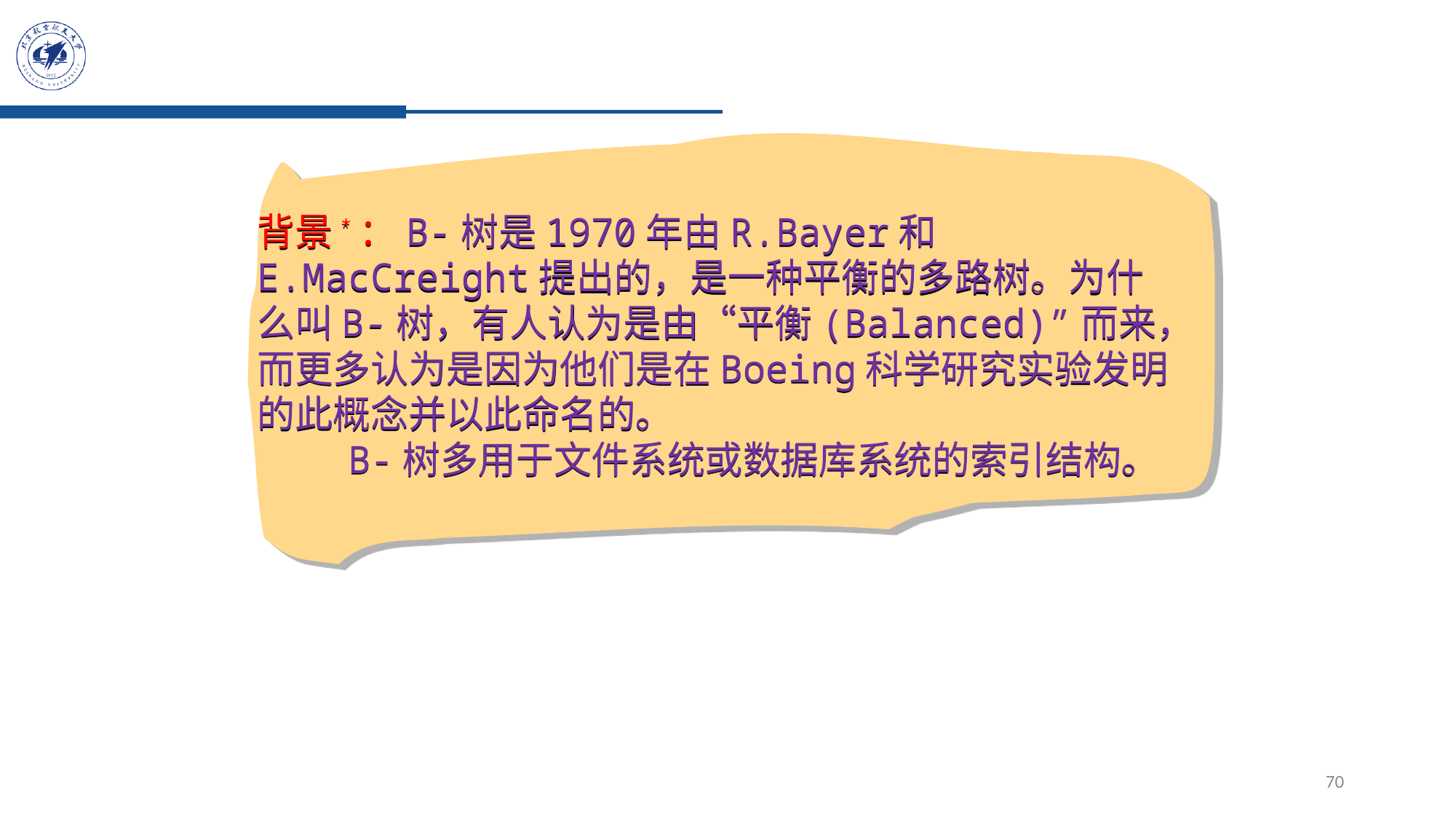

背景*：B-树是1970年由R.Bayer和E.MacCreight提出的，是一种平衡的多路树。为什么叫B-树，有人认为是由“平衡(Balanced)”而来，而更多认为是因为他们是在Boeing科学研究实验发明的此概念并以此命名的。
    B-树多用于文件系统或数据库系统的索引结构。
70